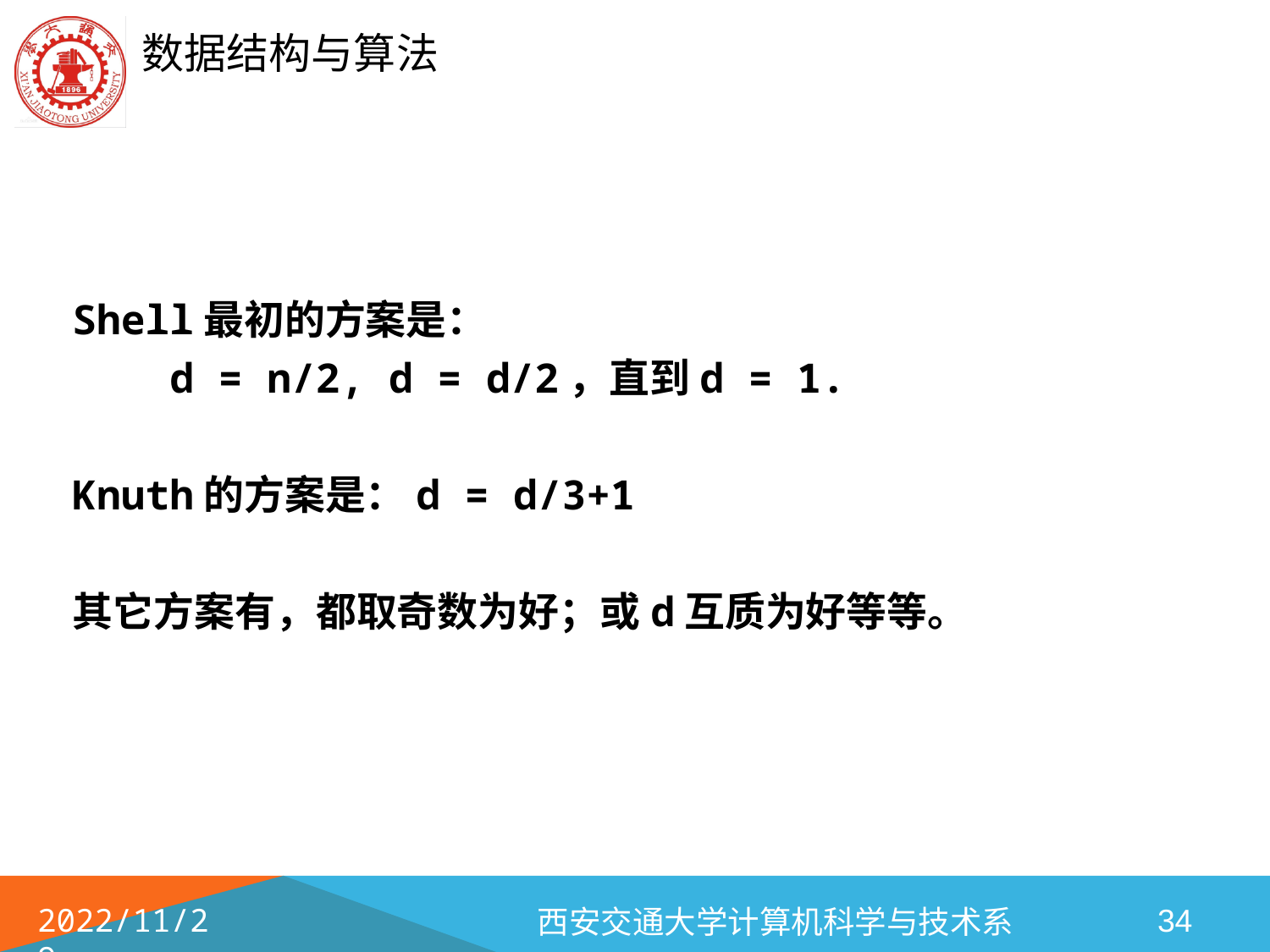

Shell最初的方案是：
    d = n/2, d = d/2，直到d = 1.

Knuth的方案是：d = d/3+1

其它方案有，都取奇数为好；或d互质为好等等。